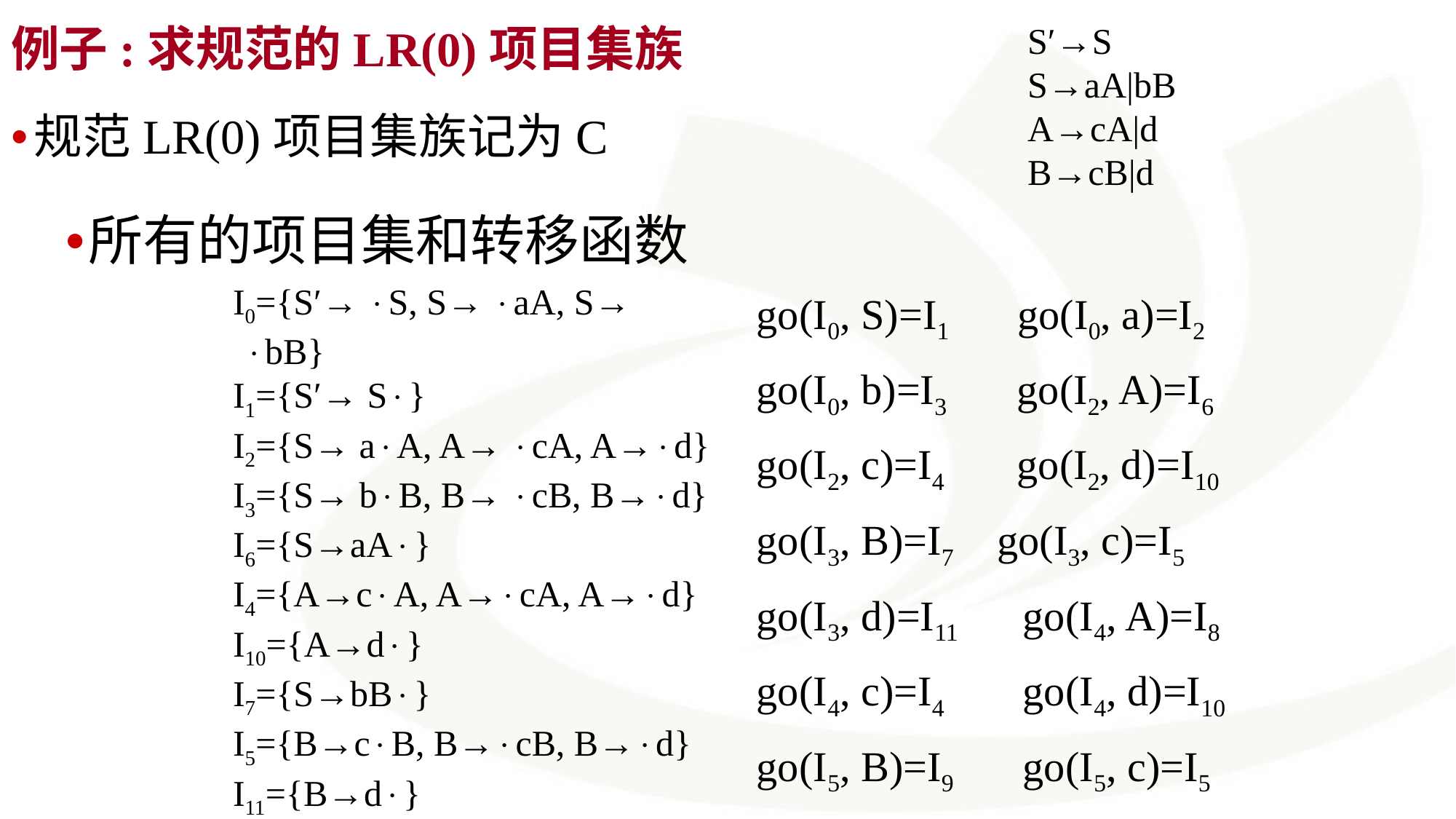

例子:求规范的LR(0)项目集族
S′→S
S→aA|bB
A→cA|d
B→cB|d
规范LR(0)项目集族记为C
所有的项目集和转移函数
go(I0, S)=I1	   go(I0, a)=I2
go(I0, b)=I3	     go(I2, A)=I6
go(I2, c)=I4	     go(I2, d)=I10
go(I3, B)=I7       go(I3, c)=I5
go(I3, d)=I11	      go(I4, A)=I8
go(I4, c)=I4	      go(I4, d)=I10
go(I5, B)=I9	      go(I5, c)=I5
go(I5, d)=I11
I0={S′→ ⋅S, S→ ⋅aA, S→ ⋅bB}
I1={S′→ S⋅}
I2={S→ a⋅A, A→ ⋅cA, A→⋅d}
I3={S→ b⋅B, B→ ⋅cB, B→⋅d}
I6={S→aA⋅}
I4={A→c⋅A, A→⋅cA, A→⋅d}
I10={A→d⋅}
I7={S→bB⋅}
I5={B→c⋅B, B→⋅cB, B→⋅d}
I11={B→d⋅}
I8={S→cA⋅}
I9={S→cB⋅}
60